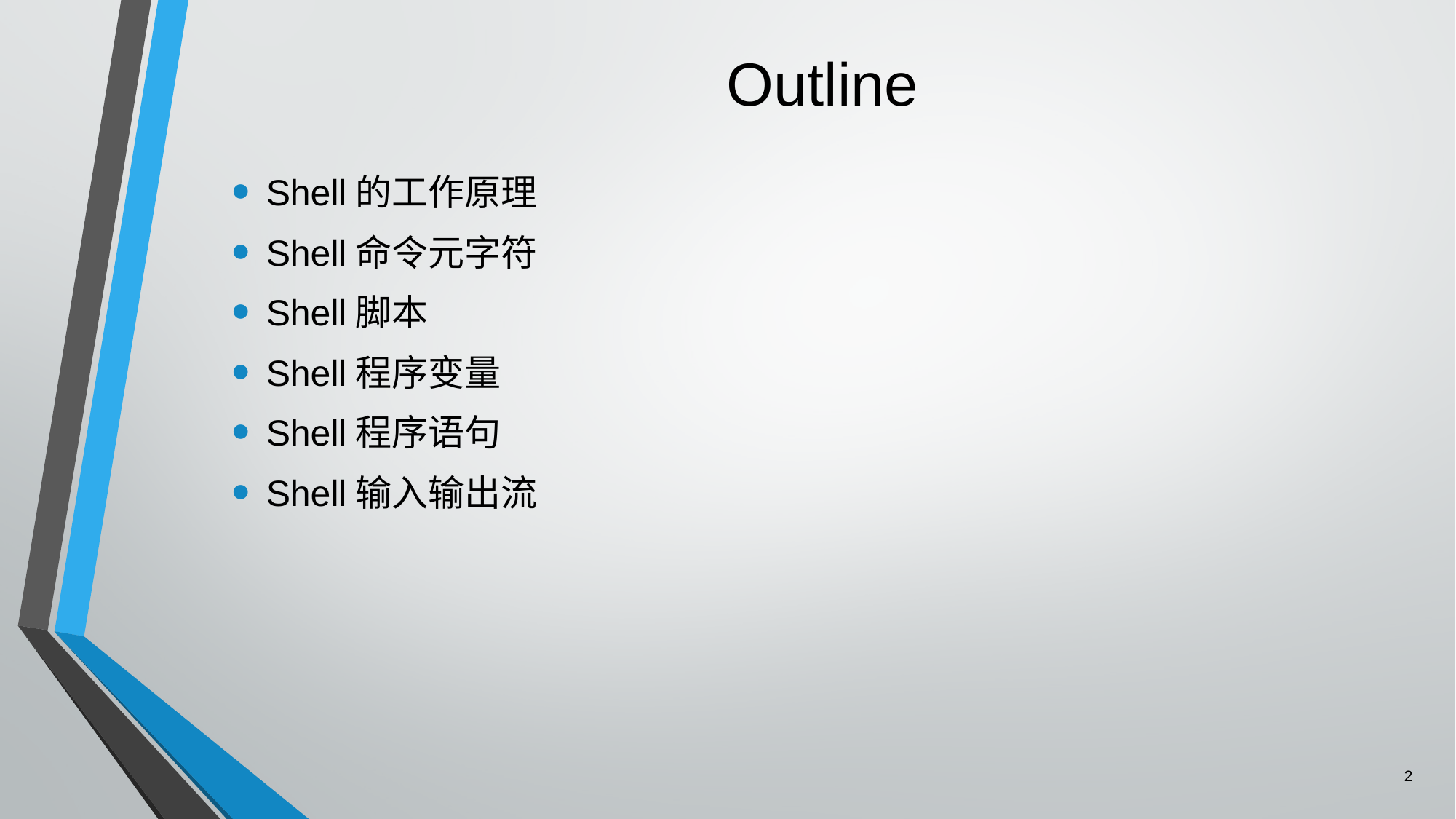

# Outline
Shell的工作原理
Shell命令元字符
Shell脚本
Shell程序变量
Shell程序语句
Shell输入输出流
2